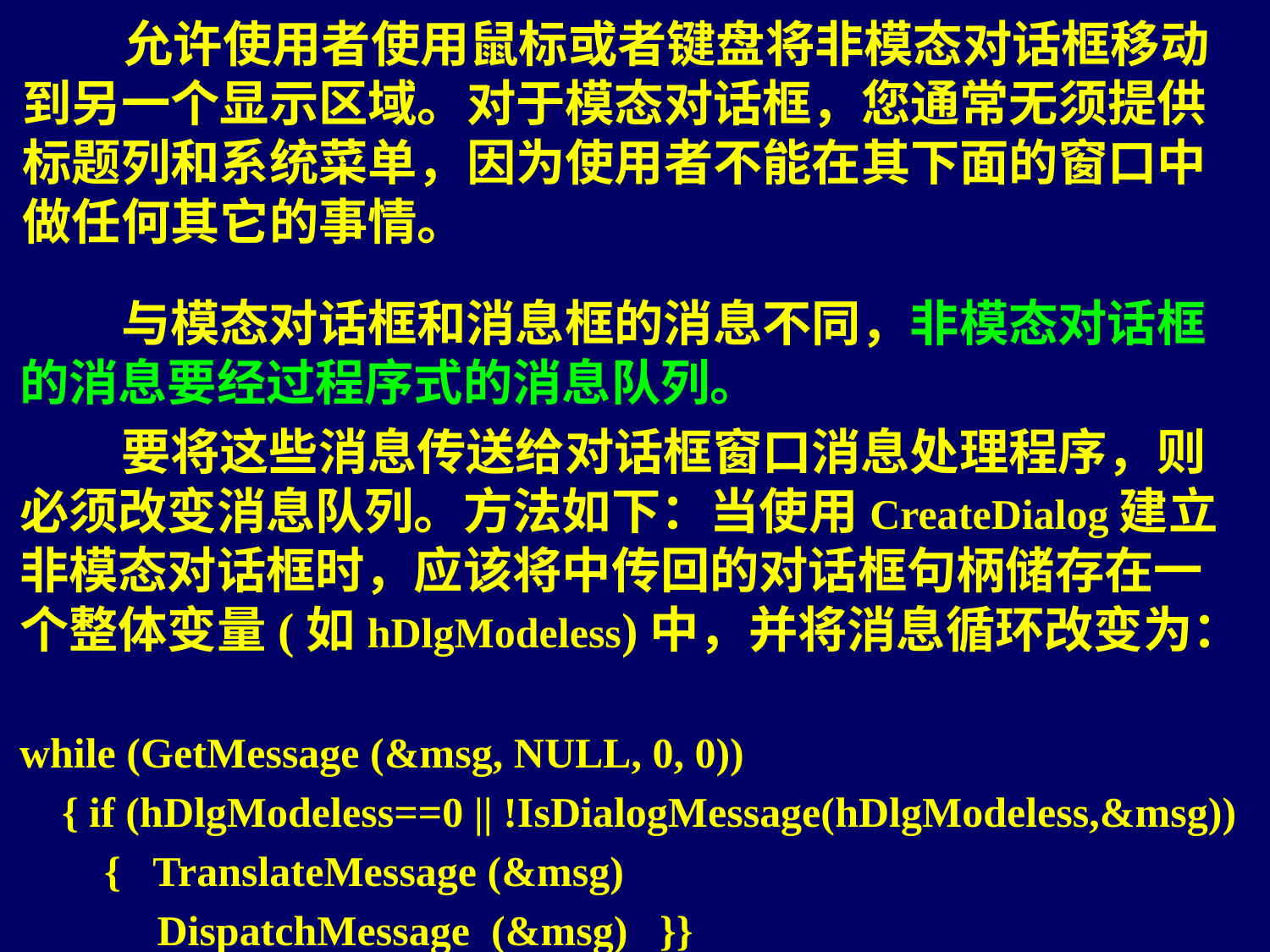

允许使用者使用鼠标或者键盘将非模态对话框移动到另一个显示区域。对于模态对话框，您通常无须提供标题列和系统菜单，因为使用者不能在其下面的窗口中做任何其它的事情。
        与模态对话框和消息框的消息不同，非模态对话框的消息要经过程序式的消息队列。
        要将这些消息传送给对话框窗口消息处理程序，则必须改变消息队列。方法如下：当使用CreateDialog建立非模态对话框时，应该将中传回的对话框句柄储存在一个整体变量(如hDlgModeless)中，并将消息循环改变为：
while (GetMessage (&msg, NULL, 0, 0))
    { if (hDlgModeless==0 || !IsDialogMessage(hDlgModeless,&msg))
        {   TranslateMessage (&msg)
             DispatchMessage  (&msg)   }}